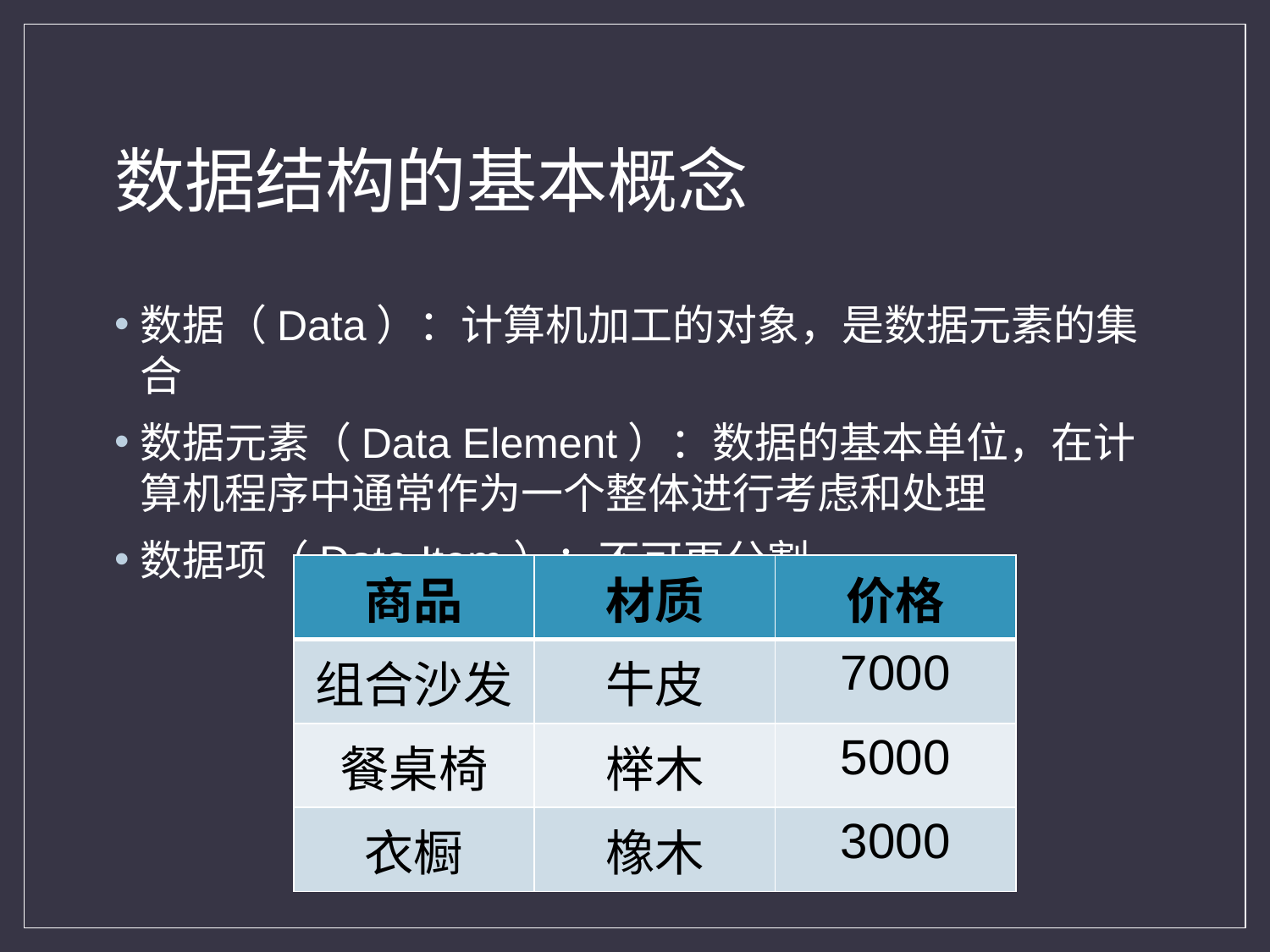

# 数据结构的基本概念
数据（Data）：计算机加工的对象，是数据元素的集合
数据元素（Data Element）：数据的基本单位，在计算机程序中通常作为一个整体进行考虑和处理
数据项（Data Item）：不可再分割
| 商品 | 材质 | 价格 |
| --- | --- | --- |
| 组合沙发 | 牛皮 | 7000 |
| 餐桌椅 | 榉木 | 5000 |
| 衣橱 | 橡木 | 3000 |